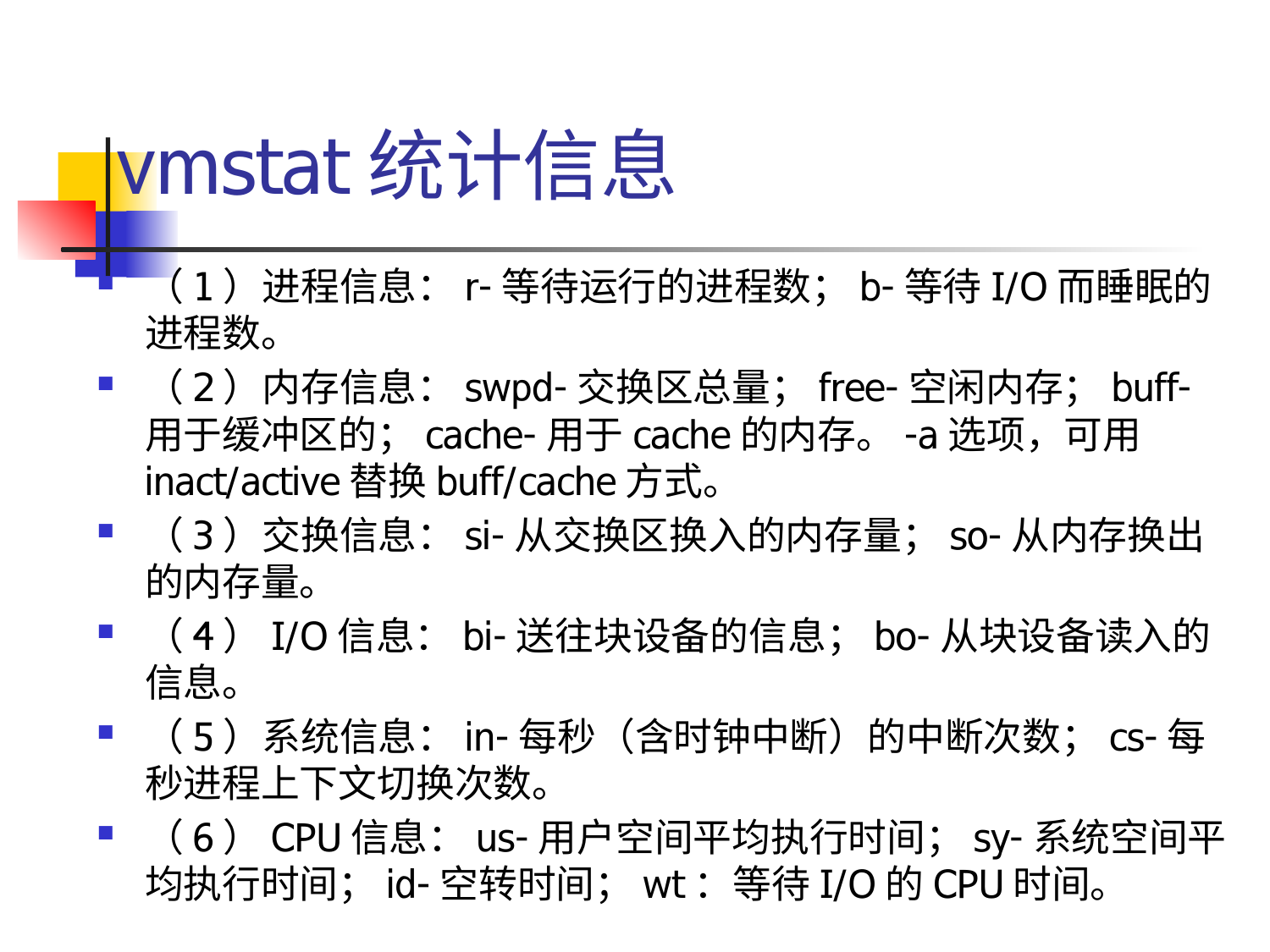

# vmstat统计信息
（1）进程信息：r-等待运行的进程数；b-等待I/O而睡眠的进程数。
（2）内存信息：swpd-交换区总量；free-空闲内存；buff-用于缓冲区的；cache-用于cache的内存。-a选项，可用inact/active替换buff/cache方式。
（3）交换信息：si-从交换区换入的内存量；so-从内存换出的内存量。
（4）I/O信息：bi-送往块设备的信息；bo-从块设备读入的信息。
（5）系统信息：in-每秒（含时钟中断）的中断次数；cs-每秒进程上下文切换次数。
（6）CPU信息：us-用户空间平均执行时间；sy-系统空间平均执行时间；id-空转时间；wt：等待I/O的CPU时间。